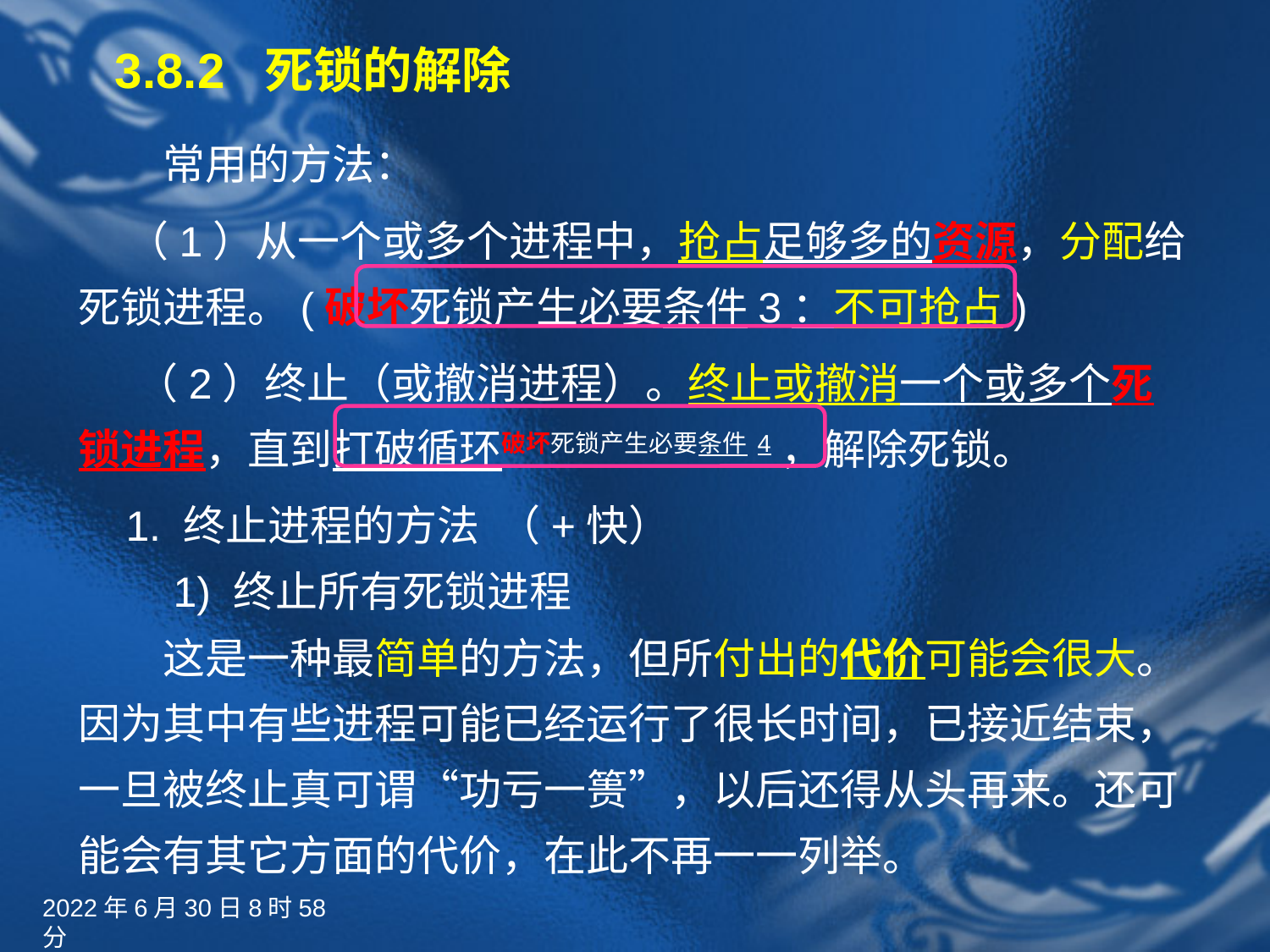

# 3.8.2  死锁的解除
　　常用的方法：
    （1）从一个或多个进程中，抢占足够多的资源，分配给死锁进程。(破坏死锁产生必要条件3：不可抢占)
     （2）终止（或撤消进程）。终止或撤消一个或多个死锁进程，直到打破循环破坏死锁产生必要条件4，解除死锁。
    1. 终止进程的方法  （+快）
　　1) 终止所有死锁进程
　　这是一种最简单的方法，但所付出的代价可能会很大。因为其中有些进程可能已经运行了很长时间，已接近结束，一旦被终止真可谓“功亏一篑”，以后还得从头再来。还可能会有其它方面的代价，在此不再一一列举。

2022年6月30日8时58分